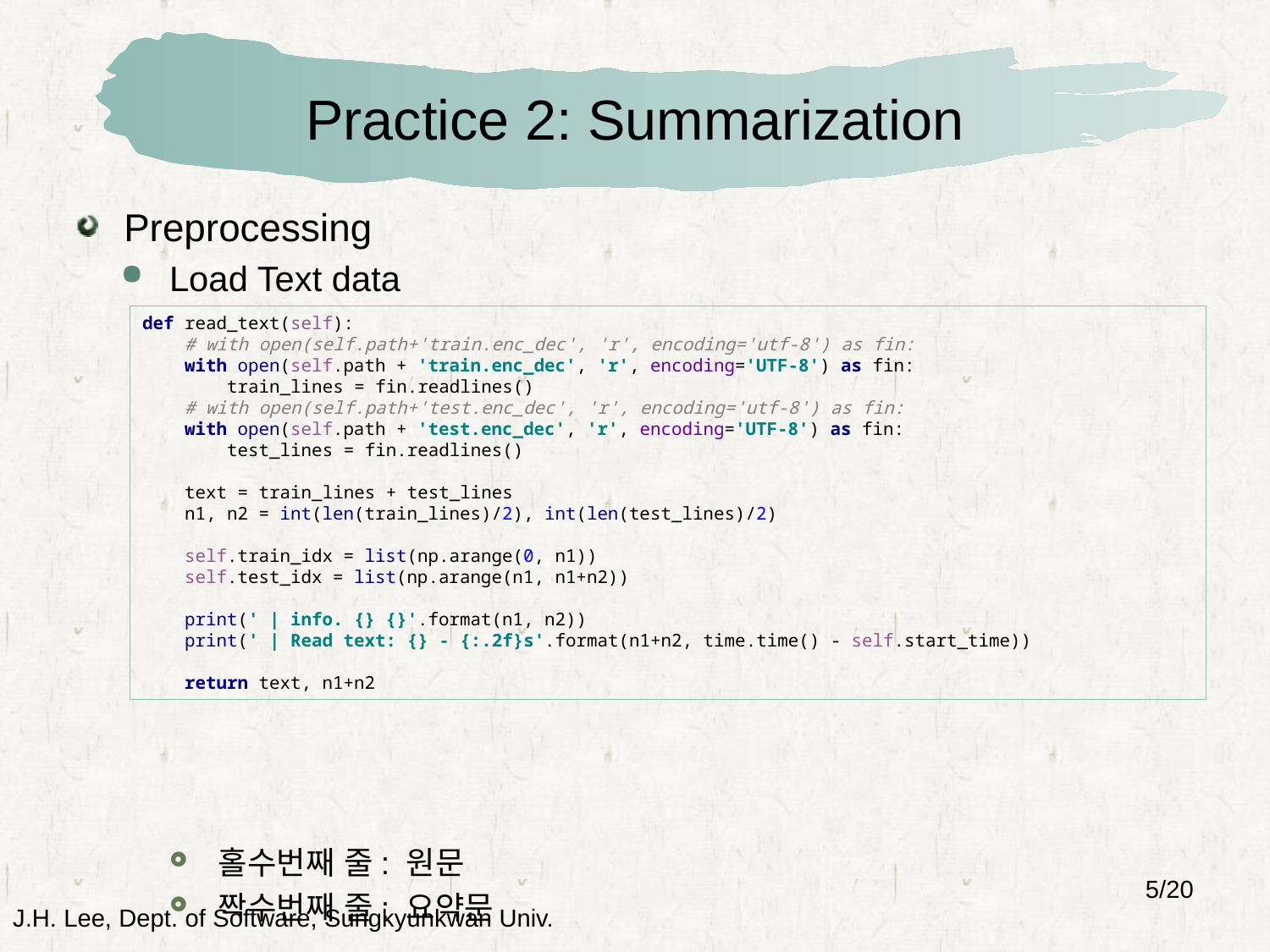

# Practice 2: Summarization
Preprocessing
Load Text data

홀수번째 줄: 원문
짝수번째 줄: 요약문

def read_text(self):
    # with open(self.path+'train.enc_dec', 'r', encoding='utf-8') as fin:
    with open(self.path + 'train.enc_dec', 'r', encoding='UTF-8') as fin:
        train_lines = fin.readlines()
    # with open(self.path+'test.enc_dec', 'r', encoding='utf-8') as fin:
    with open(self.path + 'test.enc_dec', 'r', encoding='UTF-8') as fin:
        test_lines = fin.readlines()
    text = train_lines + test_lines
    n1, n2 = int(len(train_lines)/2), int(len(test_lines)/2)
    self.train_idx = list(np.arange(0, n1))
    self.test_idx = list(np.arange(n1, n1+n2))
    print(' | info. {} {}'.format(n1, n2))
    print(' | Read text: {} - {:.2f}s'.format(n1+n2, time.time() - self.start_time))
    return text, n1+n2
5/20
J.H. Lee, Dept. of Software, Sungkyunkwan Univ.